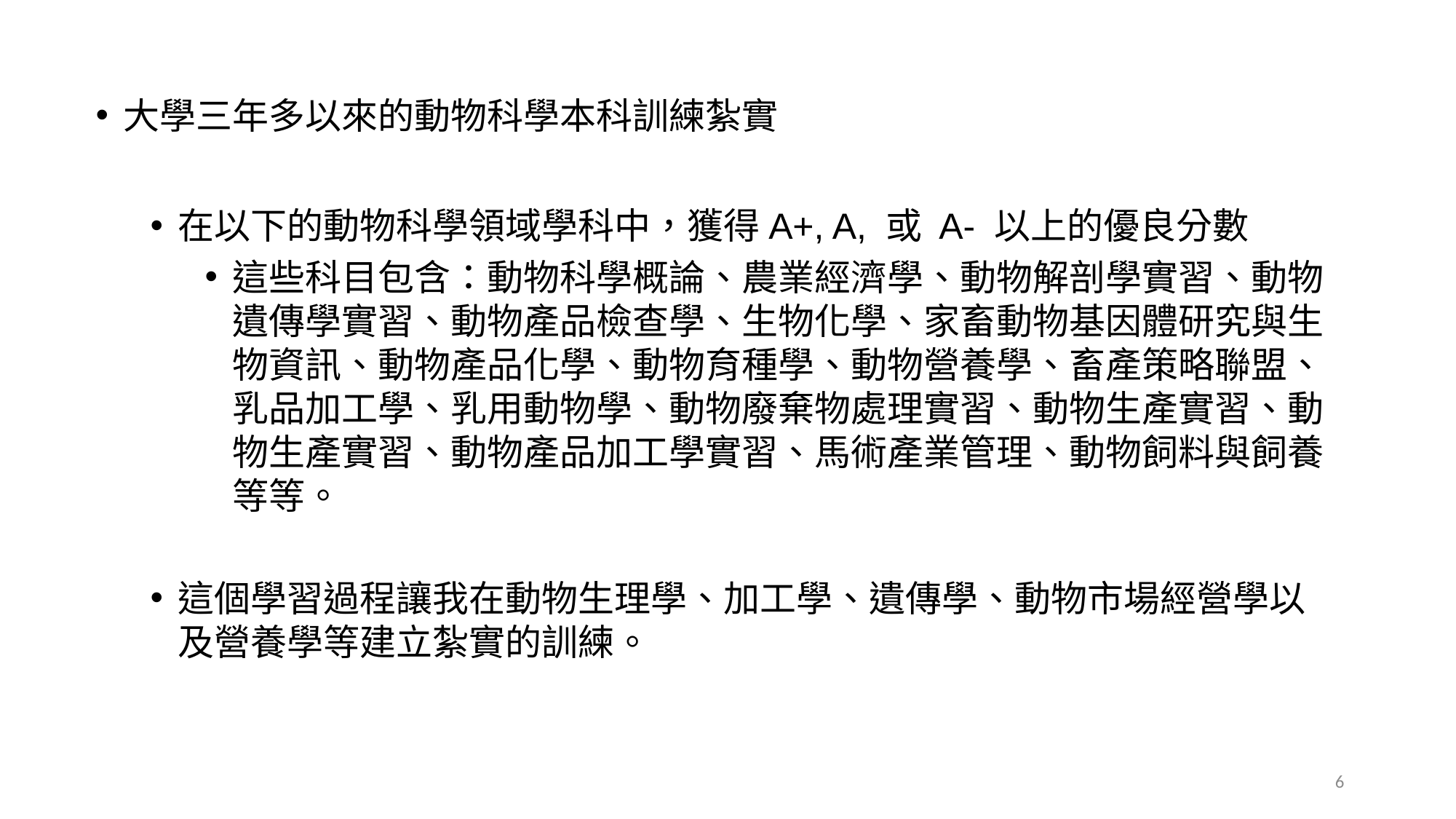

大學三年多以來的動物科學本科訓練紮實

在以下的動物科學領域學科中，獲得A+, A, 或 A- 以上的優良分數
這些科目包含：動物科學概論、農業經濟學、動物解剖學實習、動物遺傳學實習、動物產品檢查學、生物化學、家畜動物基因體研究與生物資訊、動物產品化學、動物育種學、動物營養學、畜產策略聯盟、乳品加工學、乳用動物學、動物廢棄物處理實習、動物生產實習、動物生產實習、動物產品加工學實習、馬術產業管理、動物飼料與飼養 等等。

這個學習過程讓我在動物生理學、加工學、遺傳學、動物市場經營學以及營養學等建立紮實的訓練。
6